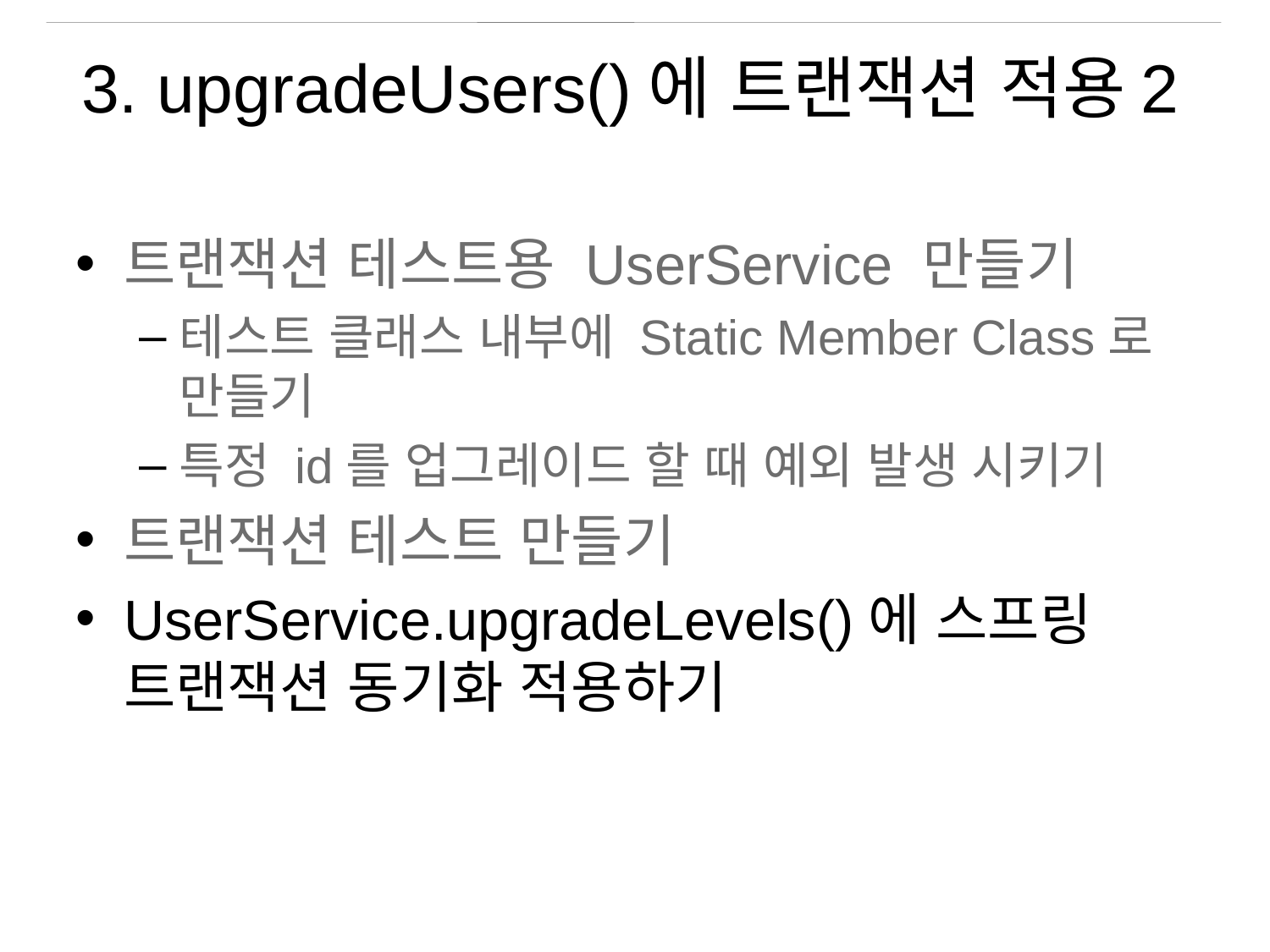

# 3. upgradeUsers()에 트랜잭션 적용2
트랜잭션 테스트용 UserService 만들기
테스트 클래스 내부에 Static Member Class로 만들기
특정 id를 업그레이드 할 때 예외 발생 시키기
트랜잭션 테스트 만들기
UserService.upgradeLevels()에 스프링 트랜잭션 동기화 적용하기